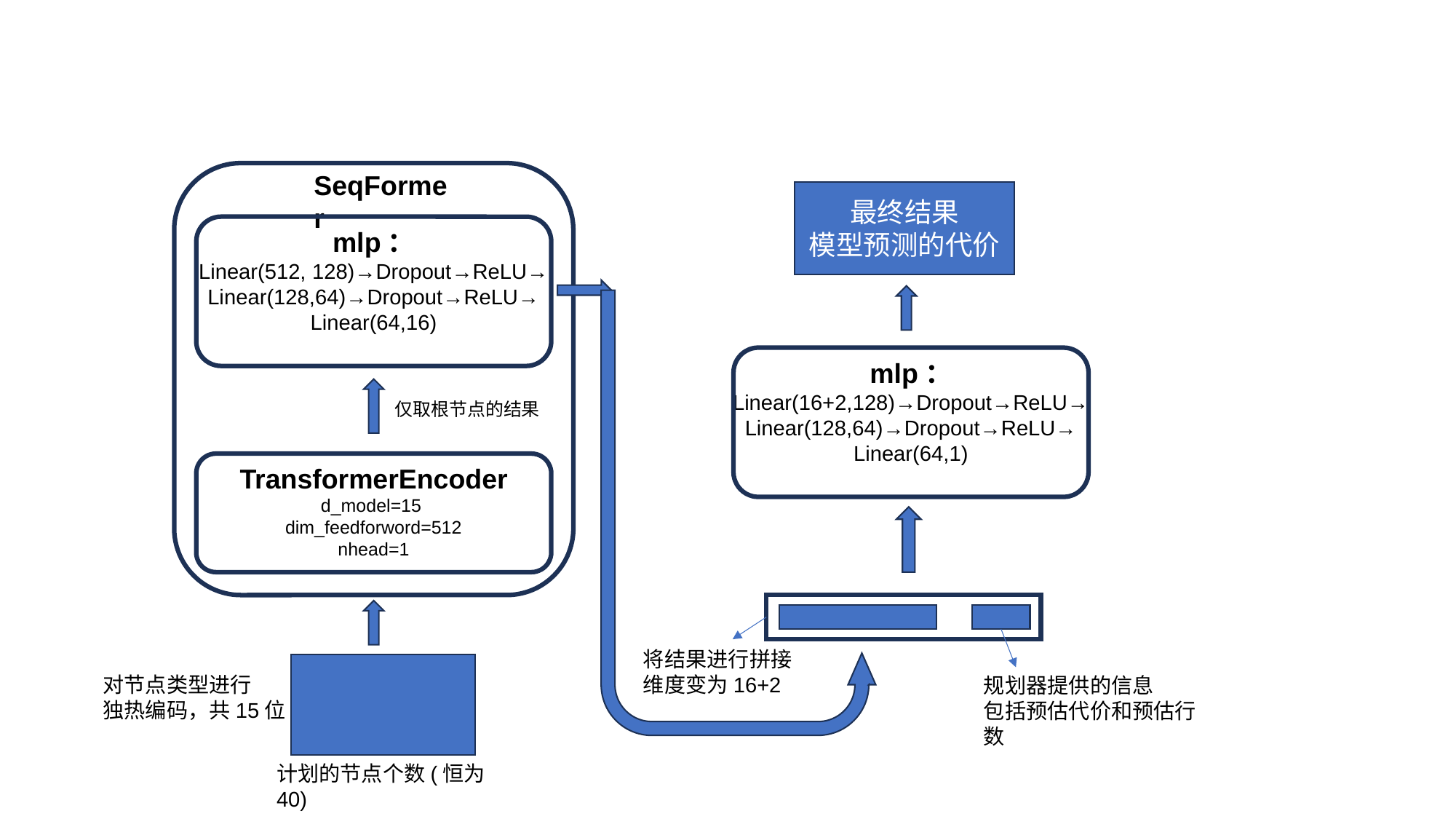

SeqFormer

mlp：
Linear(512, 128)→Dropout→ReLU→
Linear(128,64)→Dropout→ReLU→
Linear(64,16)

仅取根节点的结果

TransformerEncoder
d_model=15
dim_feedforword=512
nhead=1
最终结果
模型预测的代价

mlp：
Linear(16+2,128)→Dropout→ReLU→
Linear(128,64)→Dropout→ReLU→
Linear(64,1)

将结果进行拼接
维度变为16+2

对节点类型进行
独热编码，共15位
规划器提供的信息
包括预估代价和预估行数
计划的节点个数(恒为40)